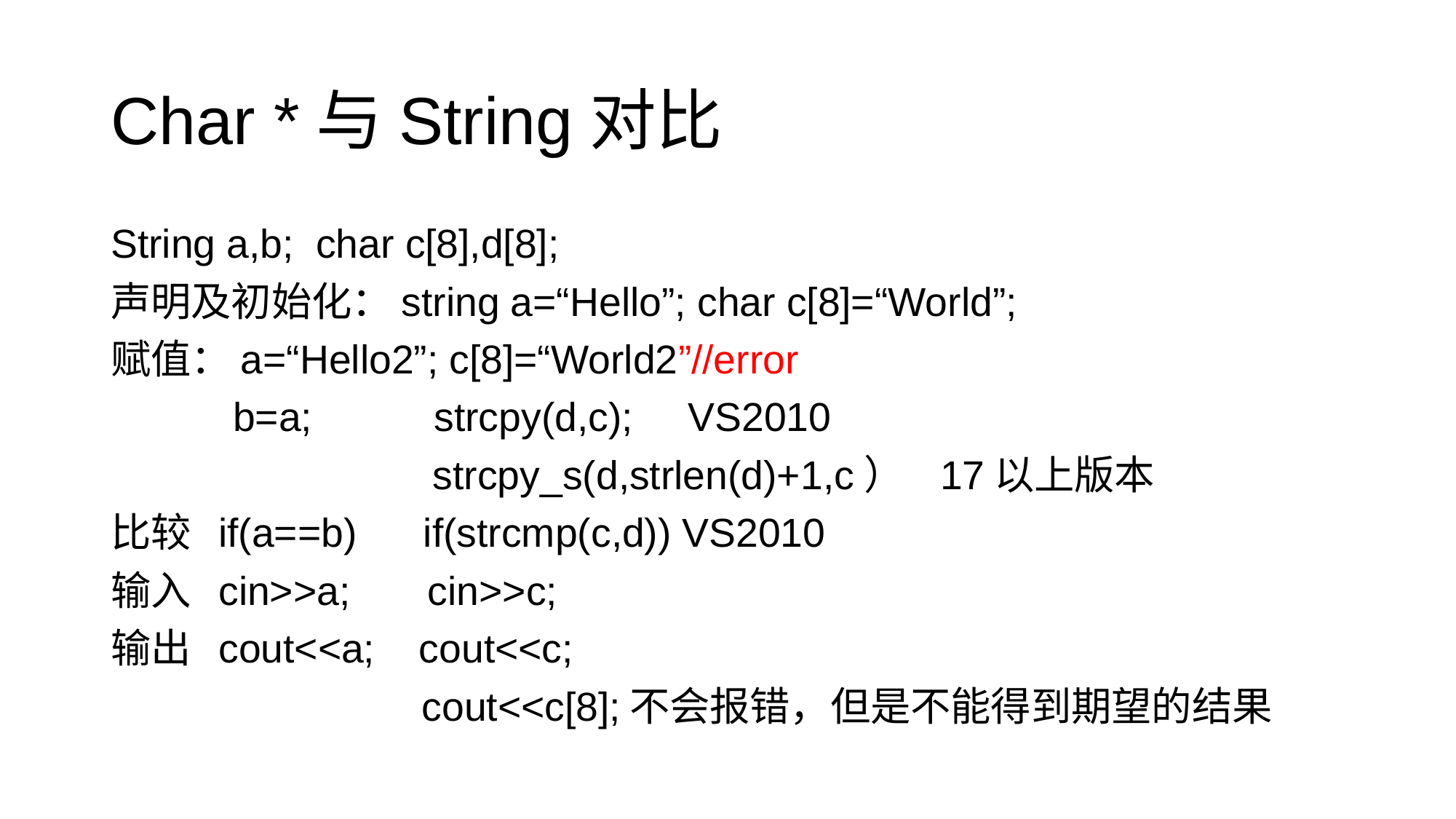

# Char *与String对比
String a,b;  char c[8],d[8];
声明及初始化：string a=“Hello”; char c[8]=“World”;
赋值：a=“Hello2”; c[8]=“World2”//error
           b=a;           strcpy(d,c);     VS2010
                             strcpy_s(d,strlen(d)+1,c）   17以上版本
比较  if(a==b)      if(strcmp(c,d)) VS2010
输入  cin>>a;       cin>>c;
输出  cout<<a;    cout<<c;
                            cout<<c[8];不会报错，但是不能得到期望的结果